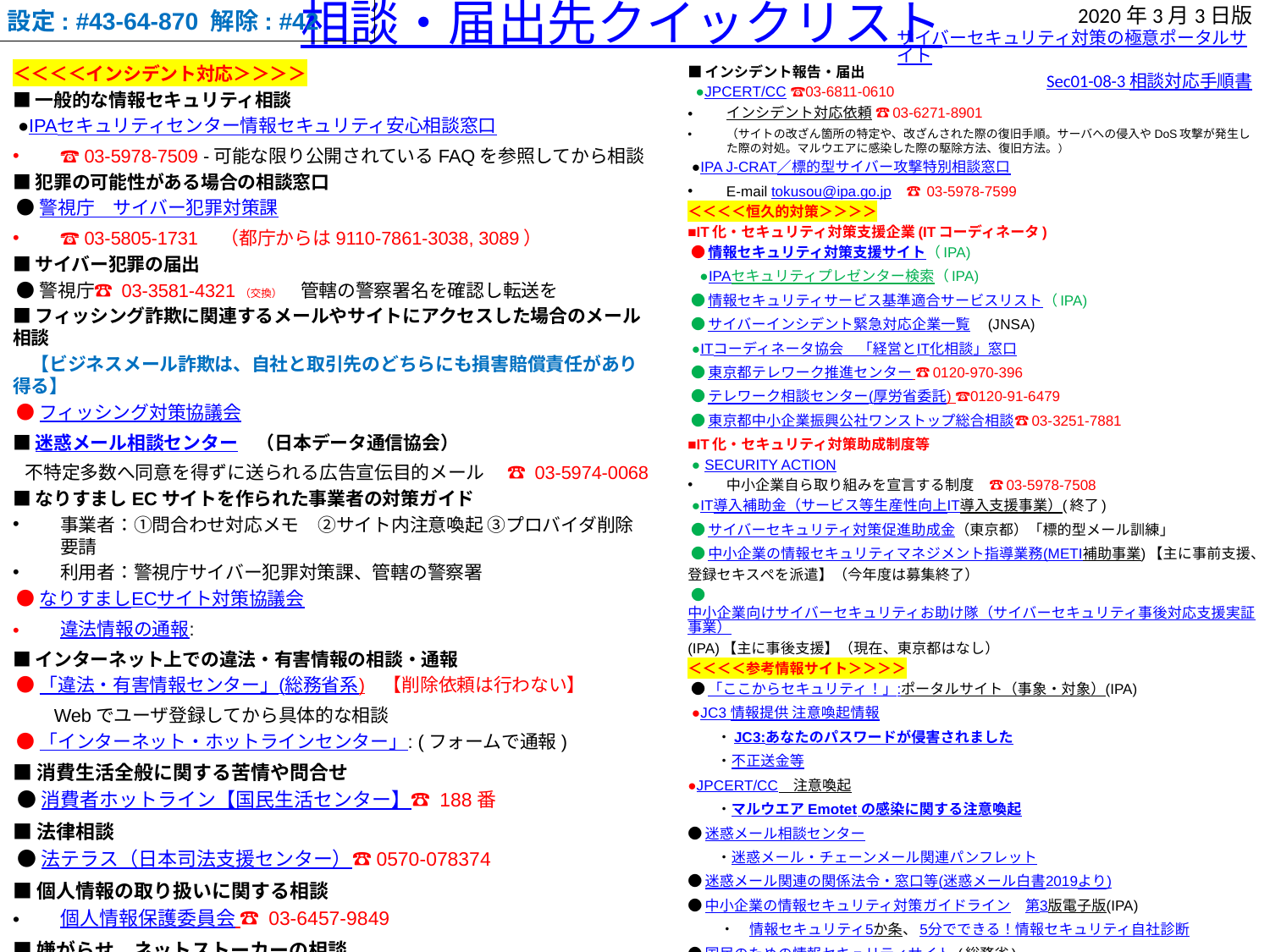

設定: #43-64-870 解除: #42
# 相談・届出先クイックリスト
2020年3月3日版
サイバーセキュリティ対策の極意ポータルサイト
Sec01-08-3 相談対応手順書
＜＜＜＜インシデント対応＞＞＞＞
■一般的な情報セキュリティ相談
 ●IPAセキュリティセンター情報セキュリティ安心相談窓口
☎ 03-5978-7509 -可能な限り公開されているFAQを参照してから相談
■犯罪の可能性がある場合の相談窓口
 ●警視庁　サイバー犯罪対策課
☎ 03-5805-1731　（都庁からは9110-7861-3038, 3089）
■サイバー犯罪の届出
 ●警視庁☎ 03-3581-4321（交換）　管轄の警察署名を確認し転送を
■フィッシング詐欺に関連するメールやサイトにアクセスした場合のメール相談
　【ビジネスメール詐欺は、自社と取引先のどちらにも損害賠償責任があり得る】
 ●フィッシング対策協議会
■迷惑メール相談センター　（日本データ通信協会）
  不特定多数へ同意を得ずに送られる広告宣伝目的メール　 ☎ 03-5974-0068
■なりすましECサイトを作られた事業者の対策ガイド
事業者：①問合わせ対応メモ　②サイト内注意喚起 ③プロバイダ削除要請
利用者：警視庁サイバー犯罪対策課、管轄の警察署
 ●なりすましECサイト対策協議会
違法情報の通報:
■インターネット上での違法・有害情報の相談・通報
 ●「違法・有害情報センター」(総務省系)　【削除依頼は行わない】
　　Webでユーザ登録してから具体的な相談
 ●「インターネット・ホットラインセンター」: (フォームで通報)
■消費生活全般に関する苦情や問合せ
 ●消費者ホットライン【国民生活センター】☎ 188番
■法律相談
 ●法テラス（日本司法支援センター）☎0570-078374
■個人情報の取り扱いに関する相談
個人情報保護委員会 ☎ 03-6457-9849
■嫌がらせ、ネットストーカーの相談
 ●管轄の警察署の生活安全課ブラウザで警察署一覧検索
■人権相談
 ●「法務省人権擁護局　みんなの人権110番 ☎ 0570-003-110
■インシデント報告・届出
  ●JPCERT/CC ☎03-6811-0610
インシデント対応依頼 ☎03-6271-8901
（サイトの改ざん箇所の特定や、改ざんされた際の復旧手順。サーバへの侵入やDoS攻撃が発生した際の対処。マルウエアに感染した際の駆除方法、復旧方法。）
 ●IPA J-CRAT／標的型サイバー攻撃特別相談窓口
E-mail tokusou@ipa.go.jp　☎ 03-5978-7599
＜＜＜＜恒久的対策＞＞＞＞
■IT化・セキュリティ対策支援企業(ITコーディネータ)
 ●情報セキュリティ対策支援サイト（IPA)
   ●IPAセキュリティプレゼンター検索（IPA)
 ●情報セキュリティサービス基準適合サービスリスト（IPA)
 ●サイバーインシデント緊急対応企業一覧　(JNSA)
 ●ITコーディネータ協会　「経営とIT化相談」窓口
 ●東京都テレワーク推進センター ☎0120-970-396
 ●テレワーク相談センター(厚労省委託) ☎0120-91-6479
 ●東京都中小企業振興公社ワンストップ総合相談☎03-3251-7881
■IT化・セキュリティ対策助成制度等
 ● SECURITY ACTION
中小企業自ら取り組みを宣言する制度　☎03-5978-7508
 ●IT導入補助金（サービス等生産性向上IT導入支援事業）(終了)
 ●サイバーセキュリティ対策促進助成金（東京都）「標的型メール訓練」
 ●中小企業の情報セキュリティマネジメント指導業務(METI補助事業)【主に事前支援、登録セキスぺを派遣】（今年度は募集終了）
 ●中小企業向けサイバーセキュリティお助け隊（サイバーセキュリティ事後対応支援実証事業）(IPA)【主に事後支援】（現在、東京都はなし）
＜＜＜＜参考情報サイト＞＞＞＞
 ●「ここからセキュリティ！」:ポータルサイト（事象・対象）(IPA)
 ●JC3 情報提供 注意喚起情報
　　・JC3:あなたのパスワードが侵害されました
　　・不正送金等
●JPCERT/CC　注意喚起
　　・マルウエア Emotet の感染に関する注意喚起
●迷惑メール相談センター
　　・迷惑メール・チェーンメール関連パンフレット
●迷惑メール関連の関係法令・窓口等(迷惑メール白書2019より)
●中小企業の情報セキュリティ対策ガイドライン　第3版電子版(IPA)
　　 ・　情報セキュリティ5か条、5分でできる！情報セキュリティ自社診断
●国民のための情報セキュリティサイト (総務省)